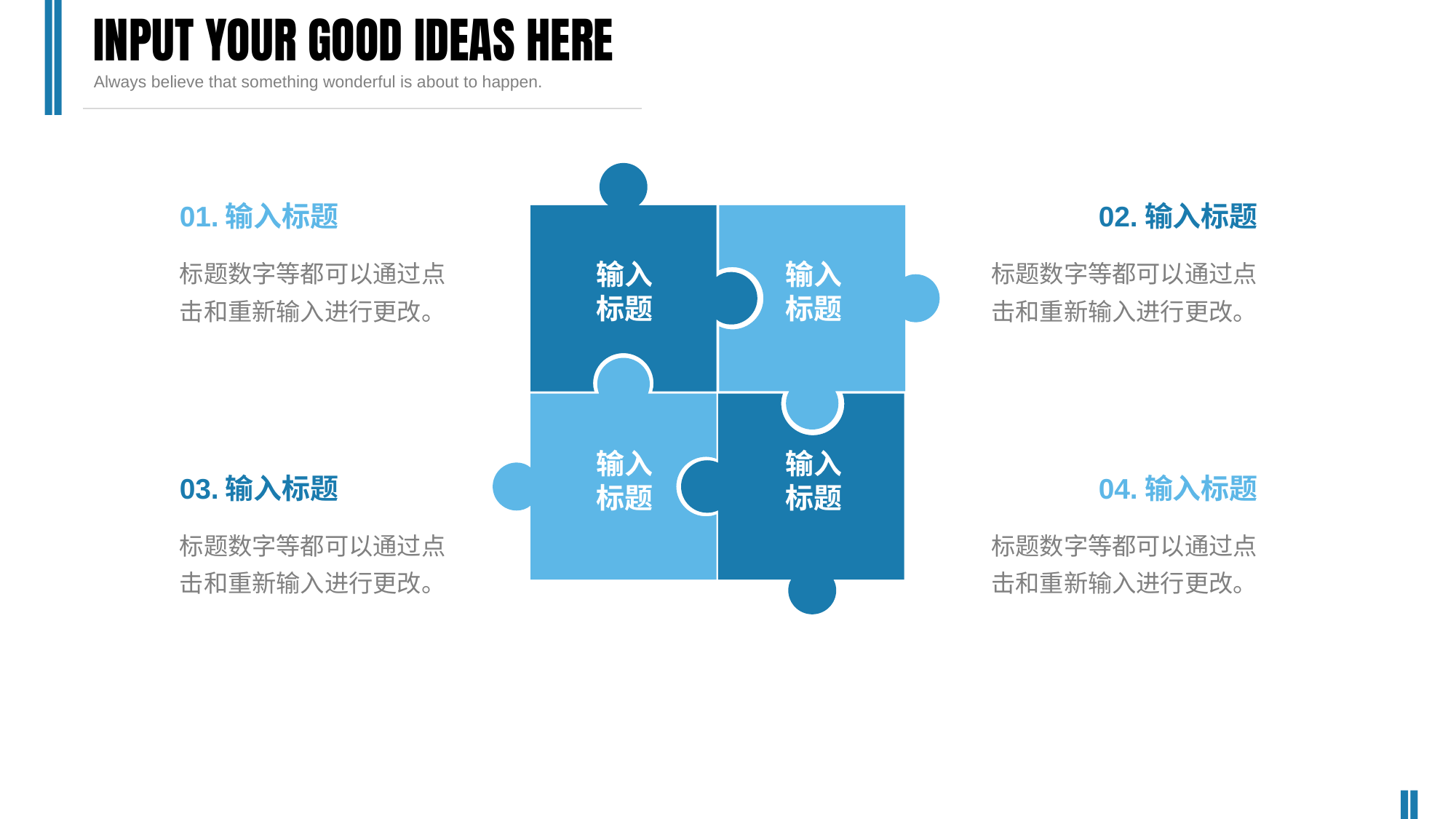

INPUT YOUR GOOD IDEAS HERE
Always believe that something wonderful is about to happen.

01.输入标题
02.输入标题

标题数字等都可以通过点击和重新输入进行更改。
标题数字等都可以通过点击和重新输入进行更改。
输入
标题
输入
标题

输入
标题
输入
标题
03.输入标题
04.输入标题
标题数字等都可以通过点击和重新输入进行更改。
标题数字等都可以通过点击和重新输入进行更改。